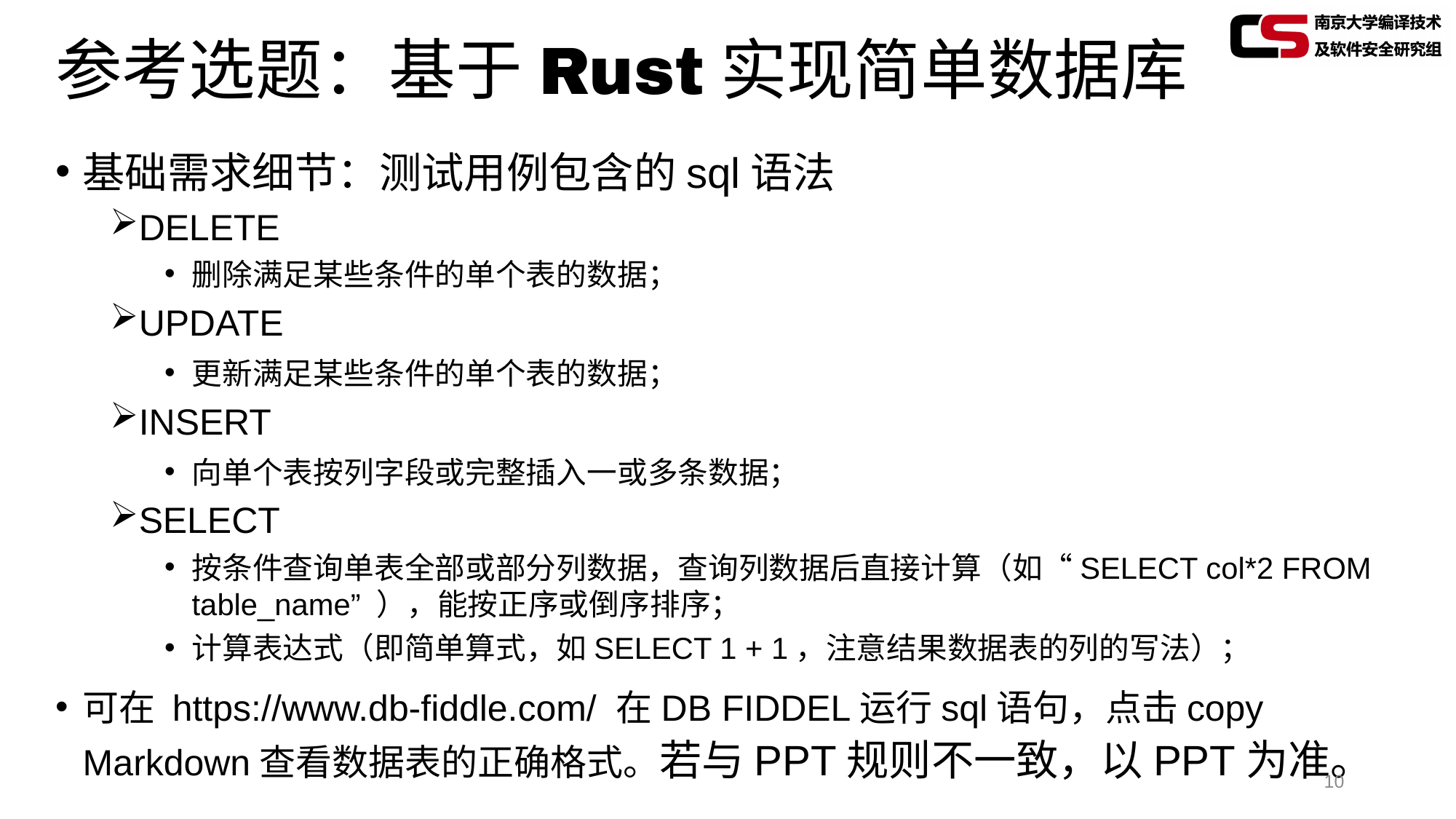

# 参考选题：基于Rust实现简单数据库
基础需求细节：测试用例包含的sql语法
DELETE
删除满足某些条件的单个表的数据；
UPDATE
更新满足某些条件的单个表的数据；
INSERT
向单个表按列字段或完整插入一或多条数据；
SELECT
按条件查询单表全部或部分列数据，查询列数据后直接计算（如“SELECT col*2 FROM table_name” ），能按正序或倒序排序；
计算表达式（即简单算式，如SELECT 1 + 1，注意结果数据表的列的写法）；
可在 https://www.db-fiddle.com/ 在DB FIDDEL运行sql语句，点击copy Markdown查看数据表的正确格式。若与PPT规则不一致，以PPT为准。

10